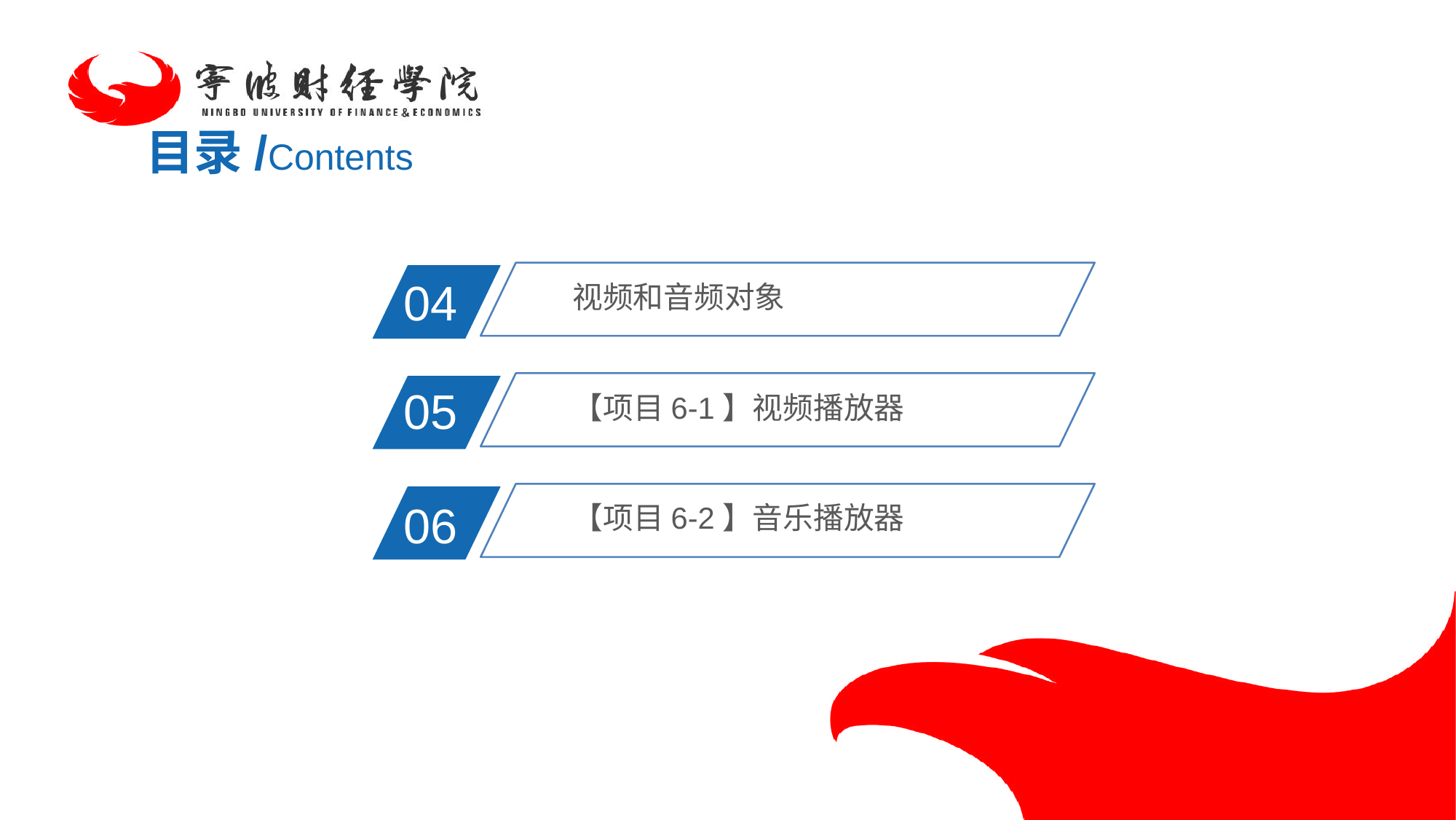

目录/Contents

视频和音频对象

04

【项目6-1】视频播放器
05

【项目6-2】音乐播放器

06